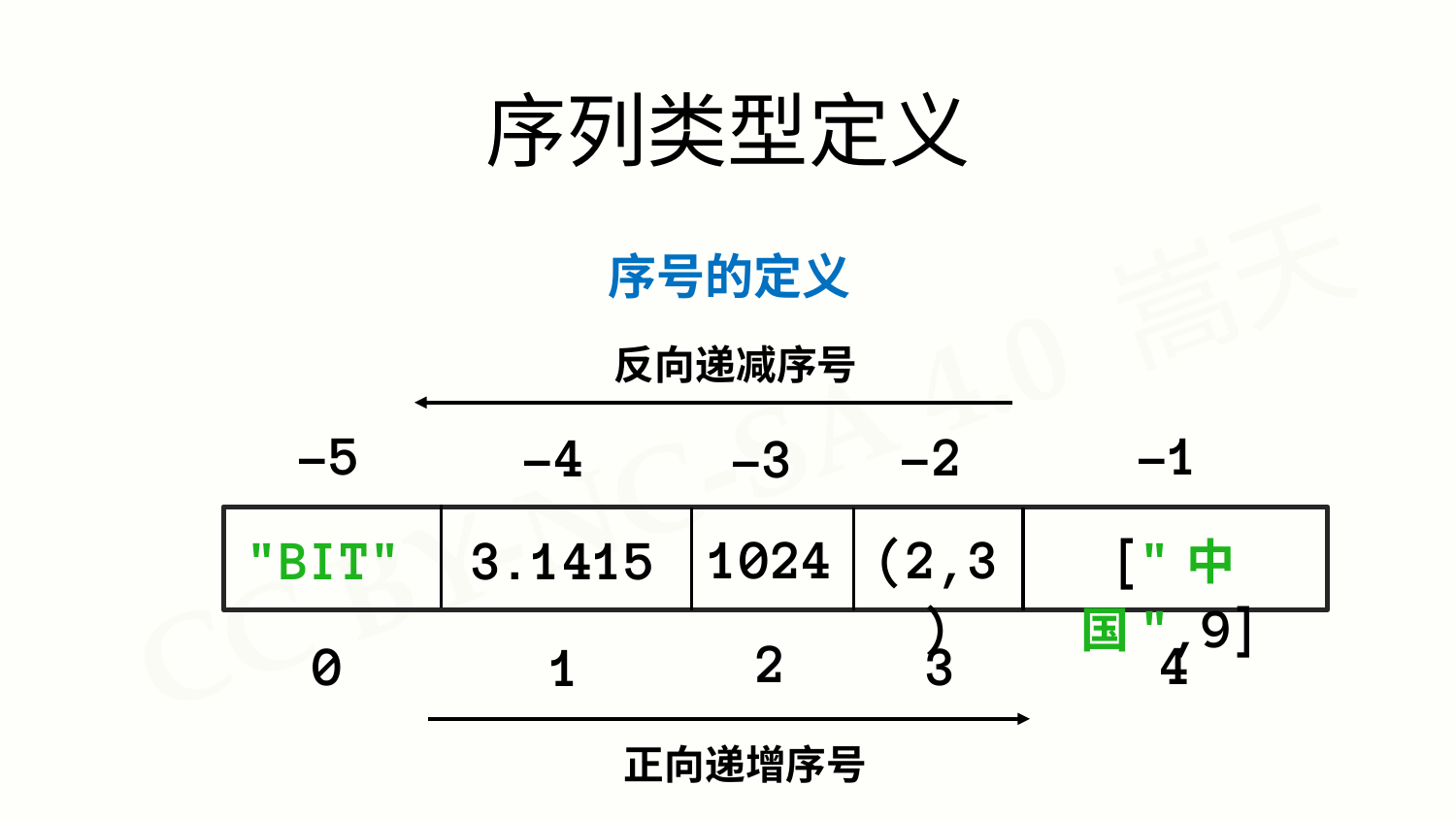

序列类型定义
序号的定义
反向递减序号
-5
-1
-2
-4
-3

(2,3)
1024
"BIT"
3.1415
["中国",9]
2
4
3
0
1
正向递增序号